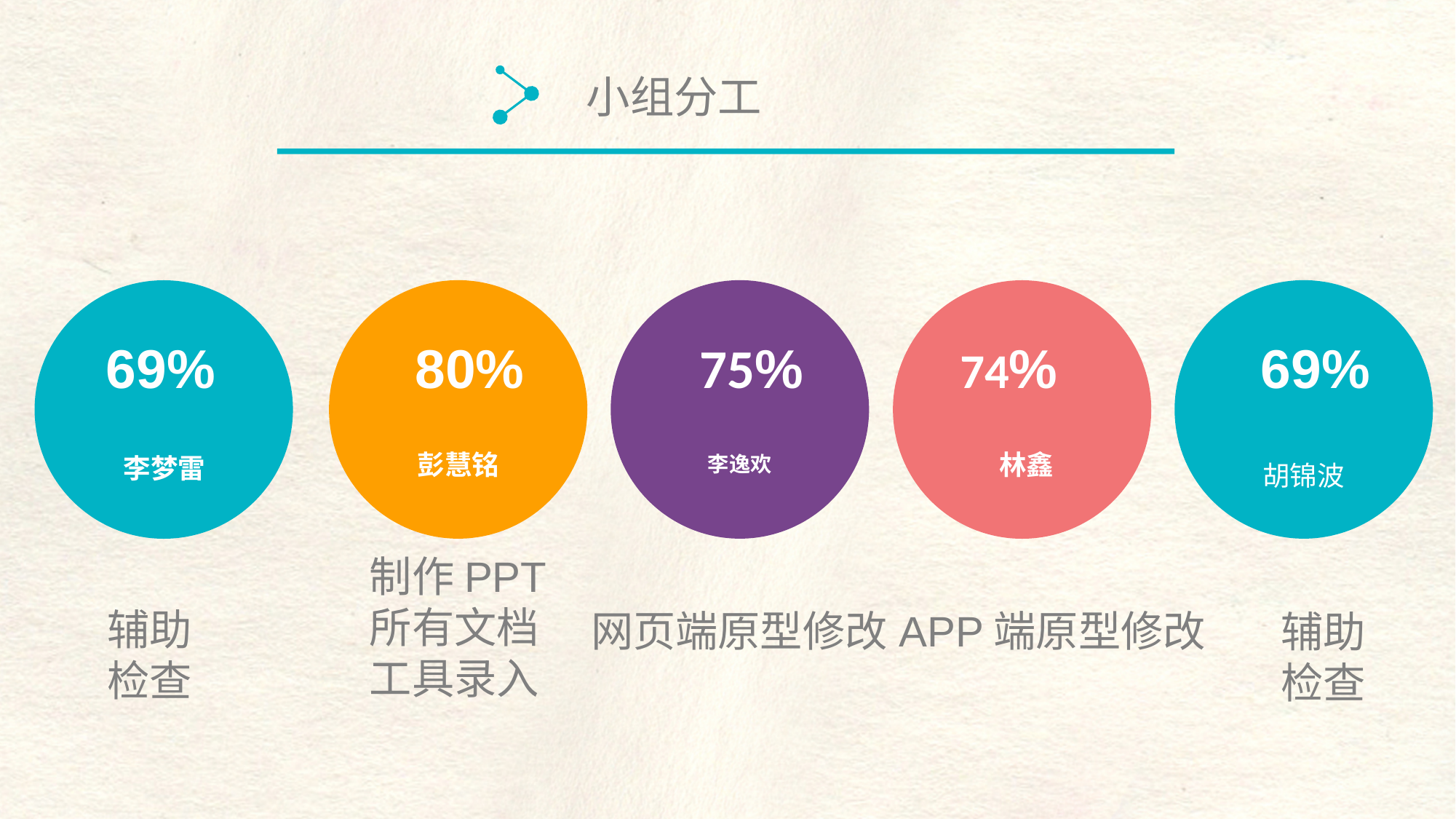

小组分工

胡锦波

  80%
  69%
  69%
75%
74%
彭慧铭
林鑫
李梦雷
李逸欢
李梦雷

制作PPT
所有文档
工具录入
辅助
检查
网页端原型修改
APP端原型修改
辅助
检查